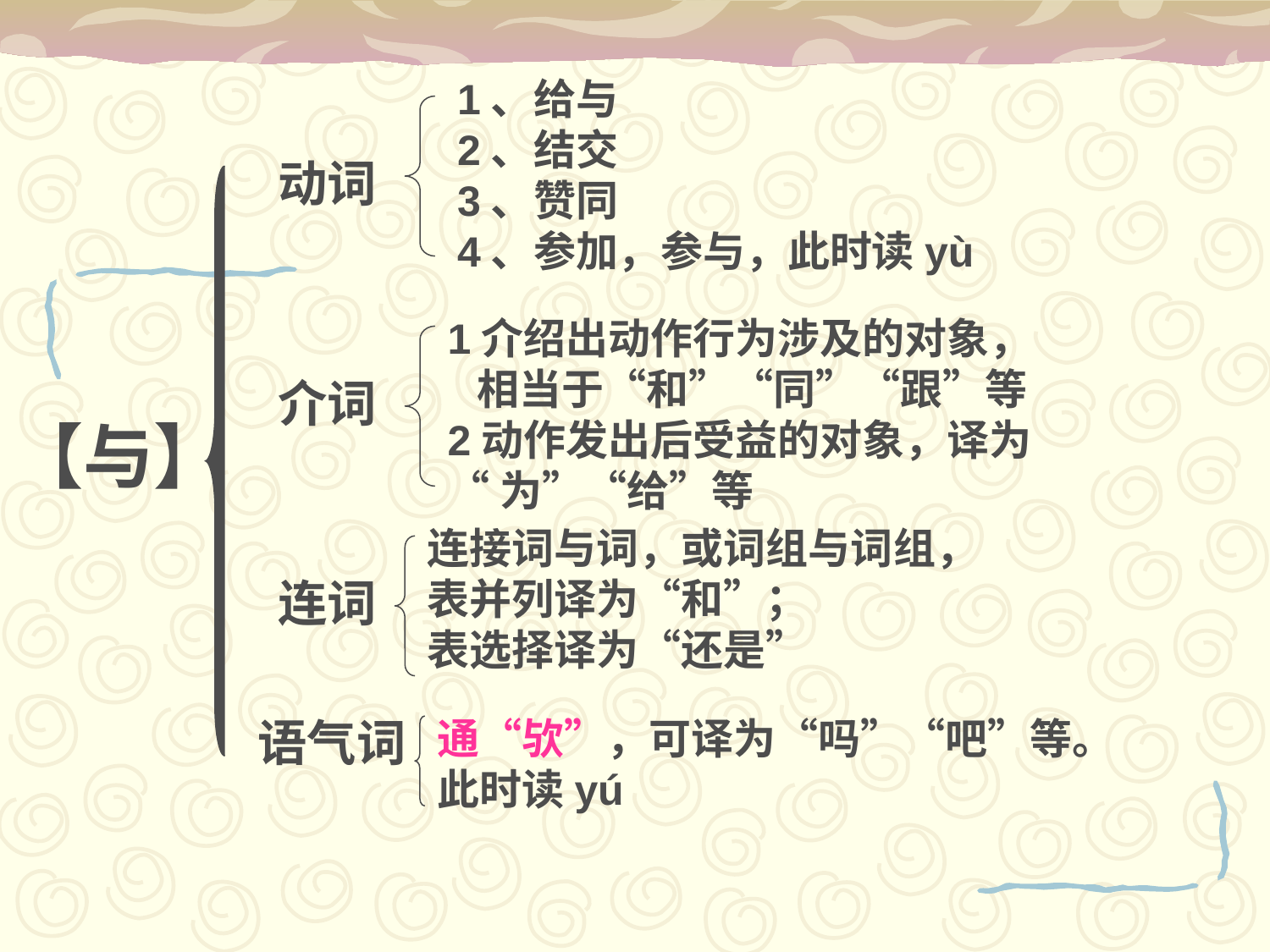

1、给与
2、结交
3、赞同
4、参加，参与，此时读yù

动词

1介绍出动作行为涉及的对象，
  相当于“和”“同”“跟”等
2动作发出后受益的对象，译为
“为”“给”等

介词
【与】
连接词与词，或词组与词组，
表并列译为“和”；
表选择译为“还是”

连词
语气词
通“欤”，可译为“吗”“吧”等。
此时读yú